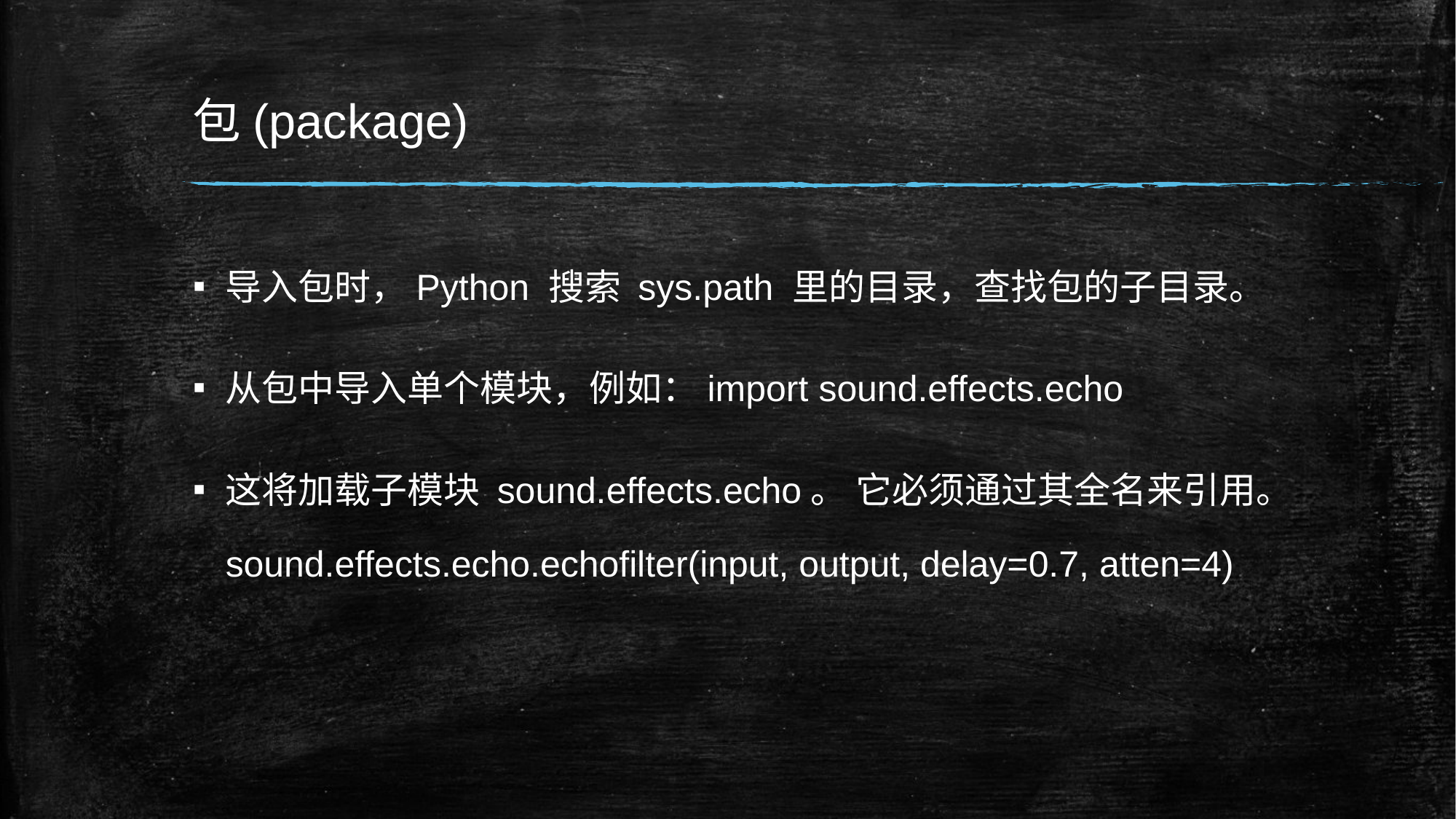

# 包(package)
导入包时，Python 搜索 sys.path 里的目录，查找包的子目录。
从包中导入单个模块，例如：import sound.effects.echo
这将加载子模块 sound.effects.echo。 它必须通过其全名来引用。sound.effects.echo.echofilter(input, output, delay=0.7, atten=4)